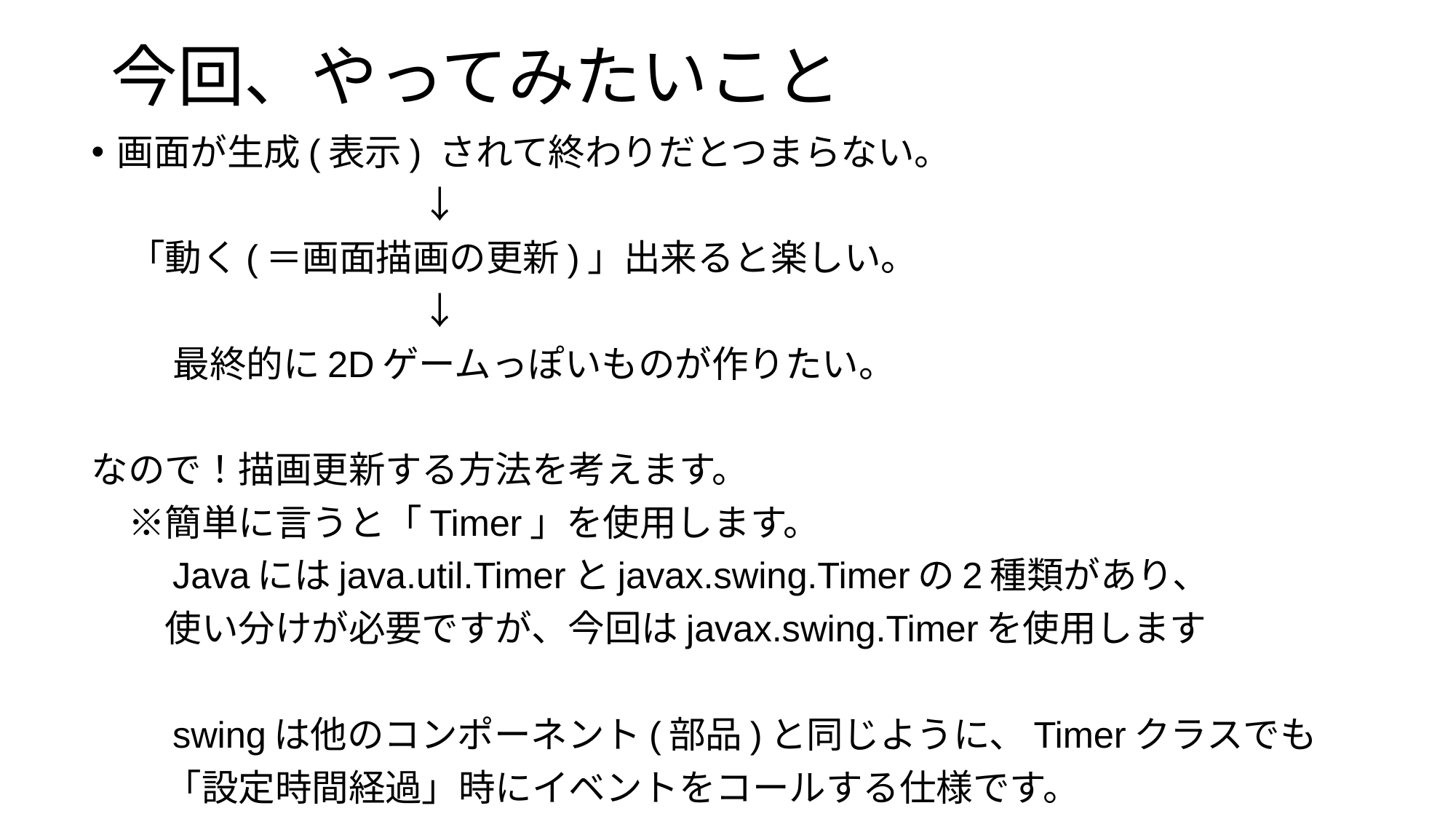

# 今回、やってみたいこと
画面が生成(表示) されて終わりだとつまらない。
　　　　　　　　　↓
　「動く(＝画面描画の更新)」出来ると楽しい。
　　　　　　　　　↓
　　 最終的に2Dゲームっぽいものが作りたい。

なので！描画更新する方法を考えます。
　※簡単に言うと「Timer」を使用します。
　　Javaにはjava.util.Timerとjavax.swing.Timerの2種類があり、
　　使い分けが必要ですが、今回はjavax.swing.Timerを使用します

　　swingは他のコンポーネント(部品)と同じように、Timerクラスでも
　　「設定時間経過」時にイベントをコールする仕様です。